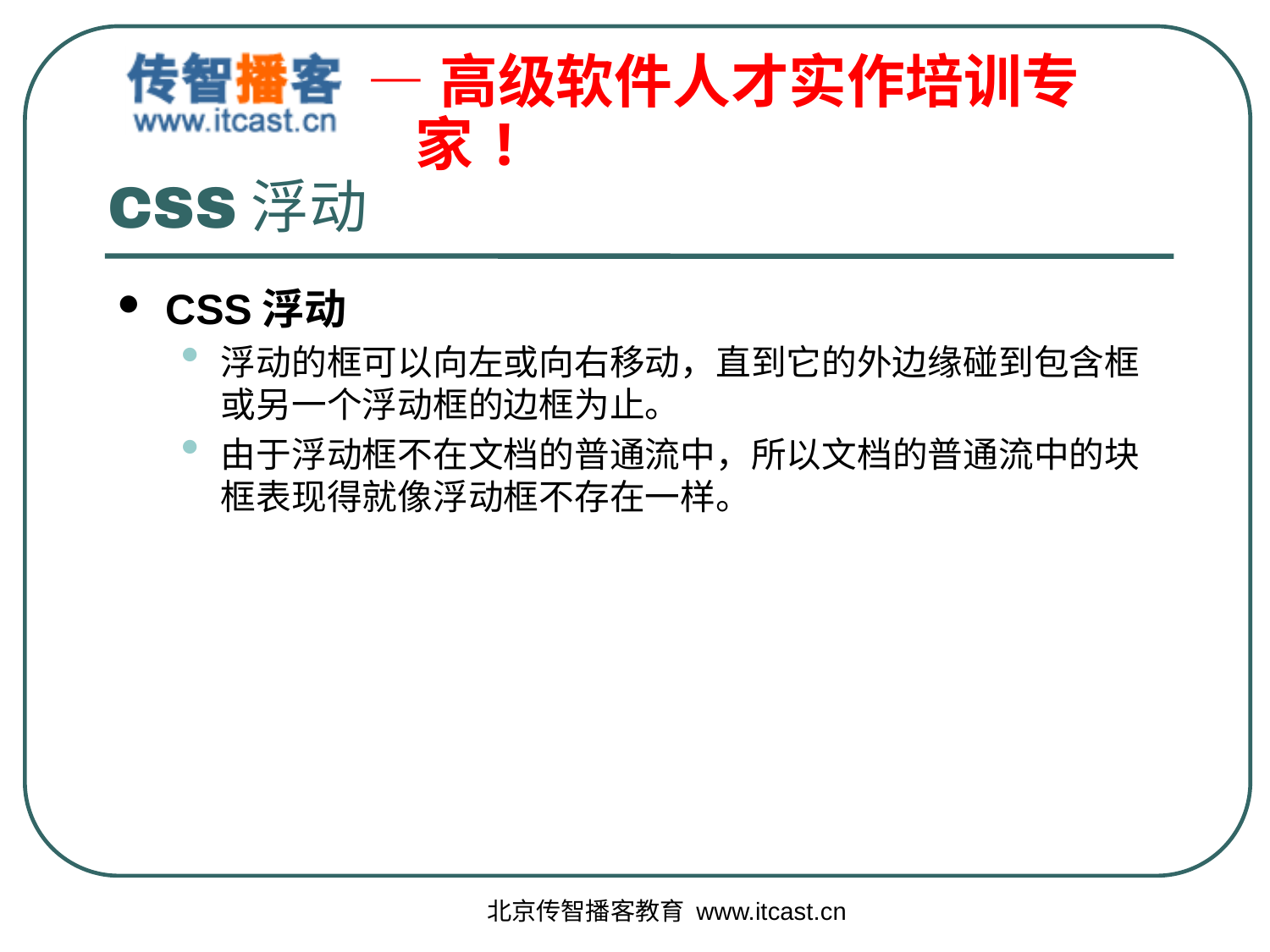

# CSS浮动
CSS浮动
浮动的框可以向左或向右移动，直到它的外边缘碰到包含框或另一个浮动框的边框为止。
由于浮动框不在文档的普通流中，所以文档的普通流中的块框表现得就像浮动框不存在一样。